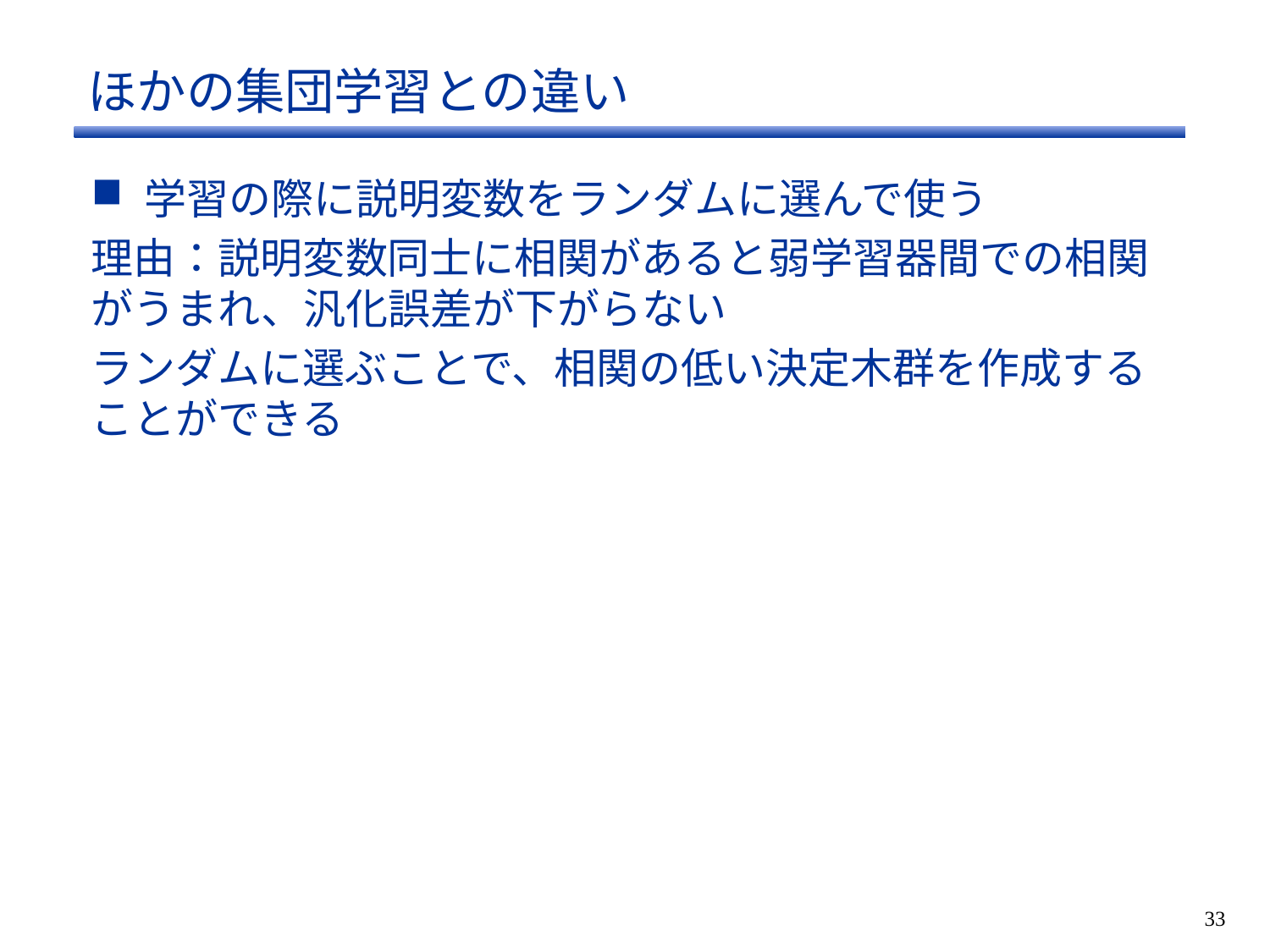

# ほかの集団学習との違い
学習の際に説明変数をランダムに選んで使う
理由：説明変数同士に相関があると弱学習器間での相関がうまれ、汎化誤差が下がらない
ランダムに選ぶことで、相関の低い決定木群を作成することができる